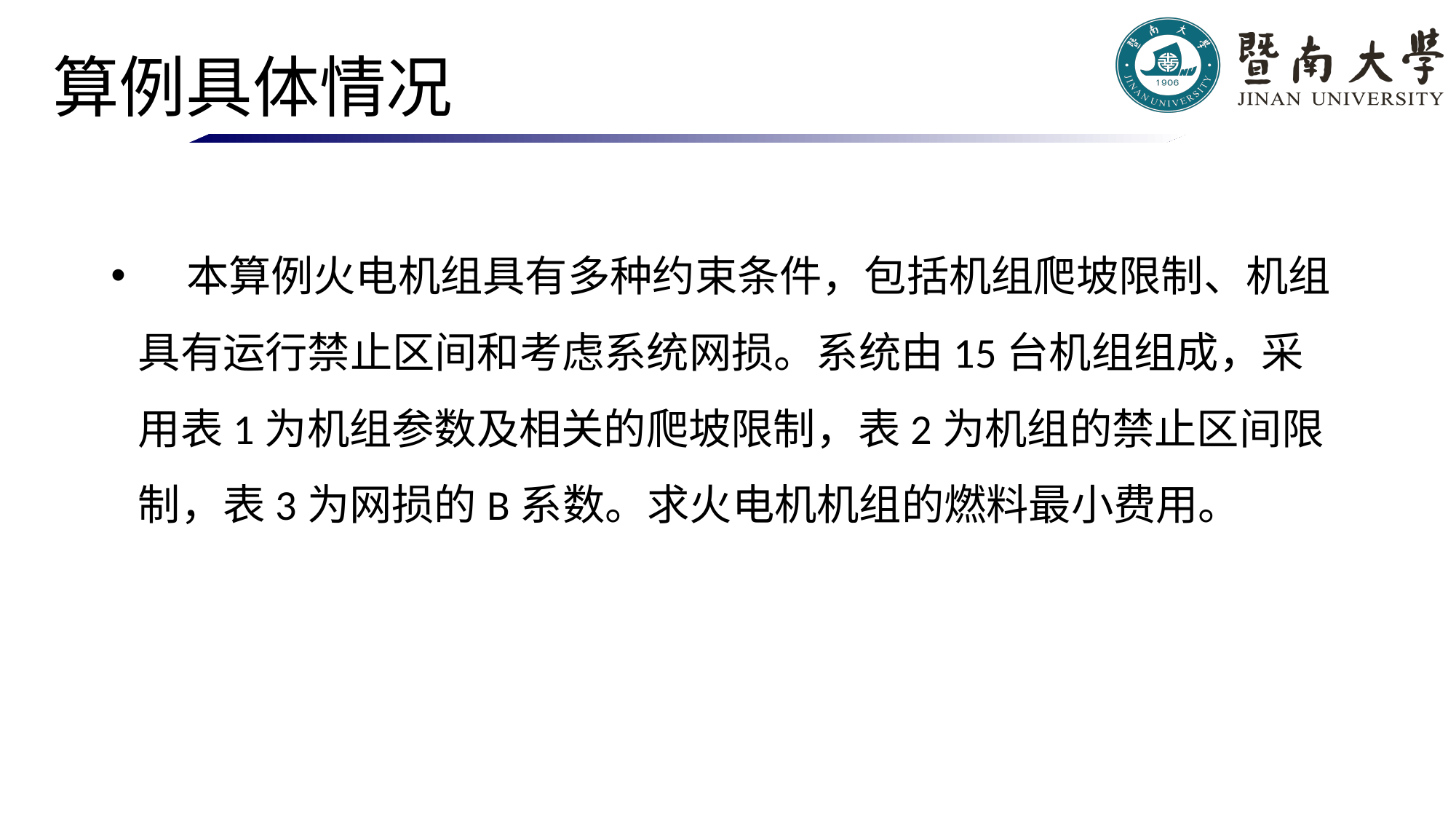

算例具体情况
#
    本算例火电机组具有多种约束条件，包括机组爬坡限制、机组具有运行禁止区间和考虑系统网损。系统由15台机组组成，采用表1为机组参数及相关的爬坡限制，表2为机组的禁止区间限制，表3为网损的B系数。求火电机机组的燃料最小费用。